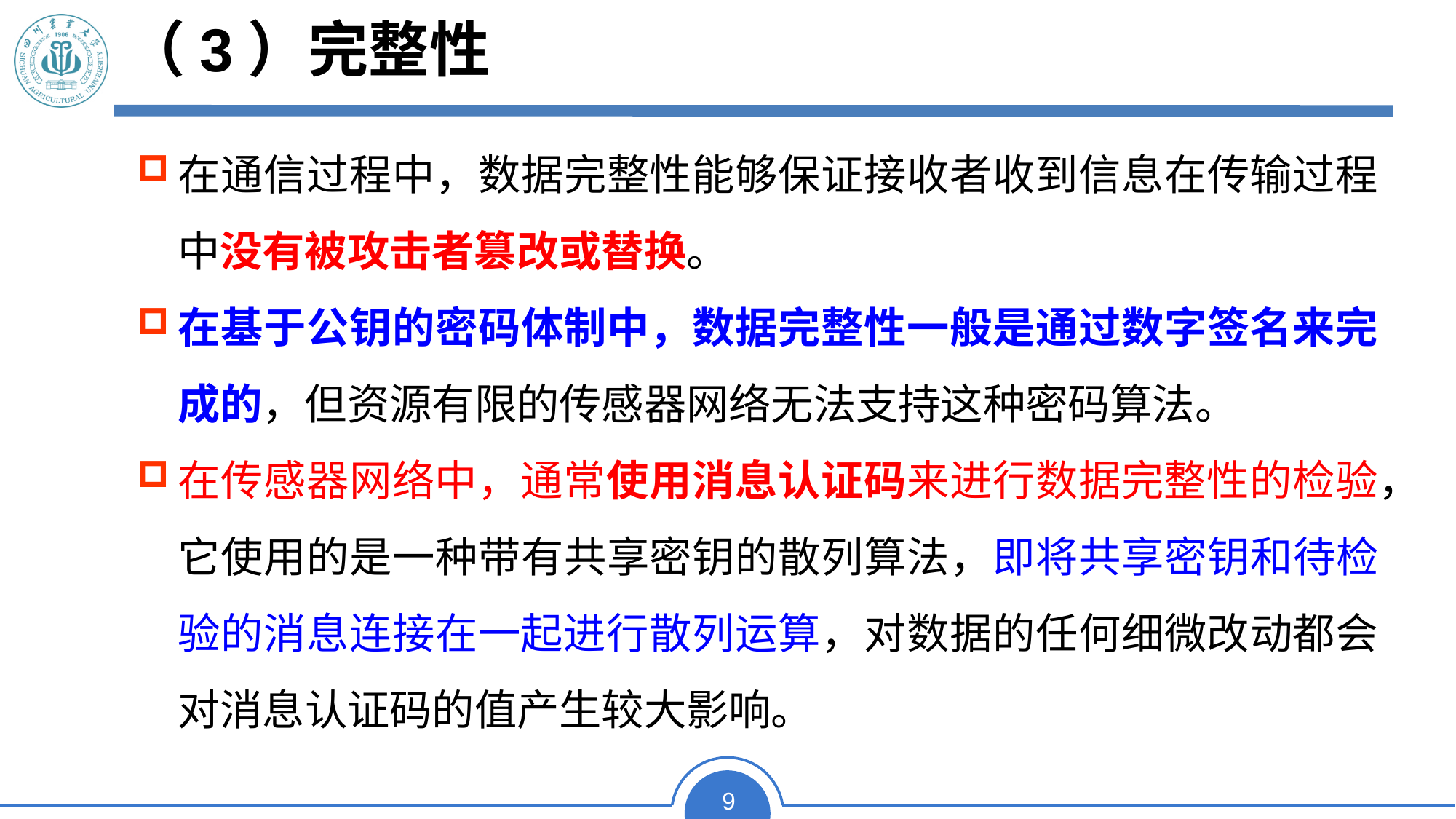

# （3）完整性
在通信过程中，数据完整性能够保证接收者收到信息在传输过程中没有被攻击者篡改或替换。
在基于公钥的密码体制中，数据完整性一般是通过数字签名来完成的，但资源有限的传感器网络无法支持这种密码算法。
在传感器网络中，通常使用消息认证码来进行数据完整性的检验，它使用的是一种带有共享密钥的散列算法，即将共享密钥和待检验的消息连接在一起进行散列运算，对数据的任何细微改动都会对消息认证码的值产生较大影响。